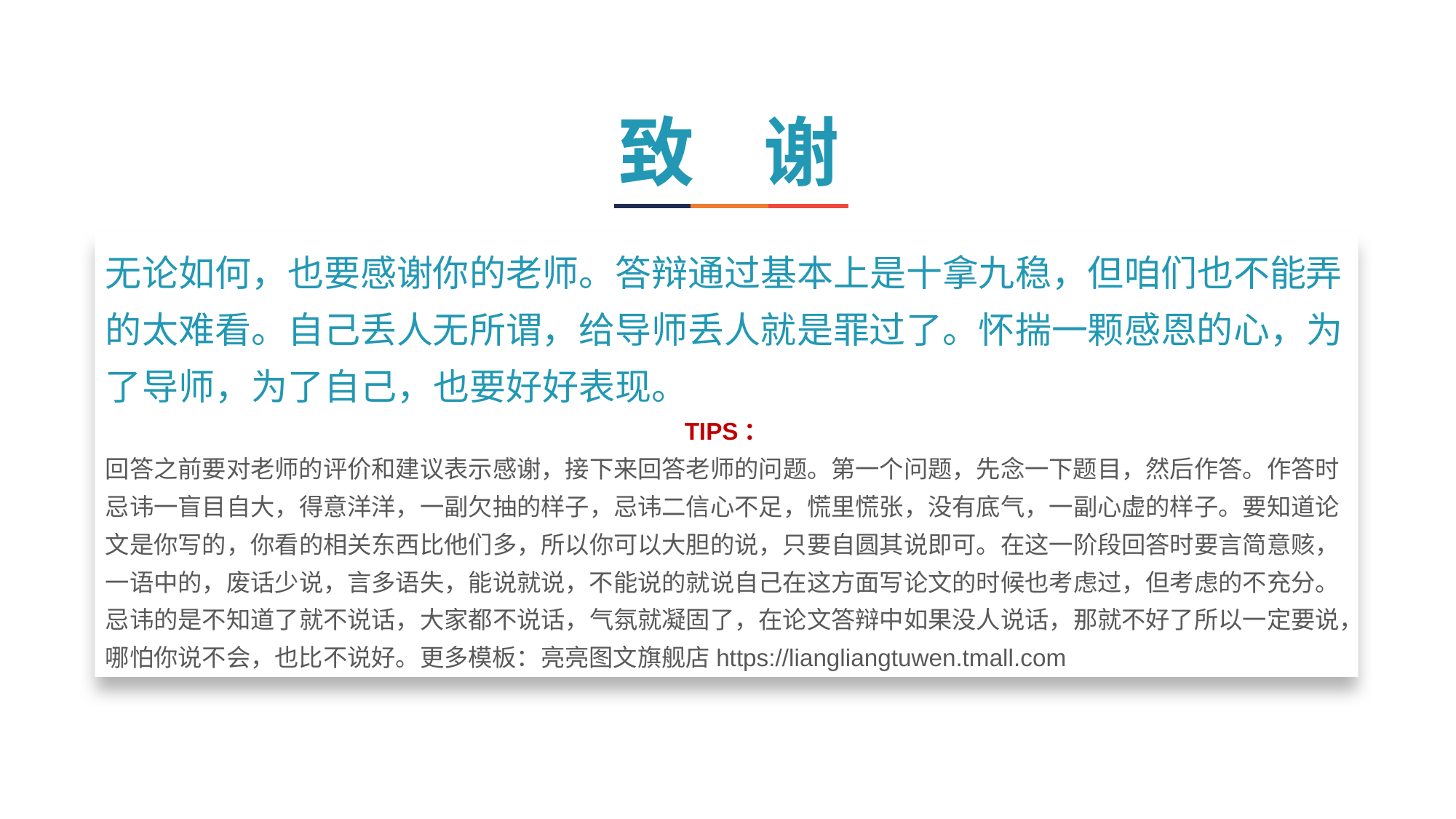

致    谢
无论如何，也要感谢你的老师。答辩通过基本上是十拿九稳，但咱们也不能弄的太难看。自己丢人无所谓，给导师丢人就是罪过了。怀揣一颗感恩的心，为了导师，为了自己，也要好好表现。
TIPS：
回答之前要对老师的评价和建议表示感谢，接下来回答老师的问题。第一个问题，先念一下题目，然后作答。作答时忌讳一盲目自大，得意洋洋，一副欠抽的样子，忌讳二信心不足，慌里慌张，没有底气，一副心虚的样子。要知道论文是你写的，你看的相关东西比他们多，所以你可以大胆的说，只要自圆其说即可。在这一阶段回答时要言简意赅，一语中的，废话少说，言多语失，能说就说，不能说的就说自己在这方面写论文的时候也考虑过，但考虑的不充分。忌讳的是不知道了就不说话，大家都不说话，气氛就凝固了，在论文答辩中如果没人说话，那就不好了所以一定要说，哪怕你说不会，也比不说好。更多模板：亮亮图文旗舰店https://liangliangtuwen.tmall.com